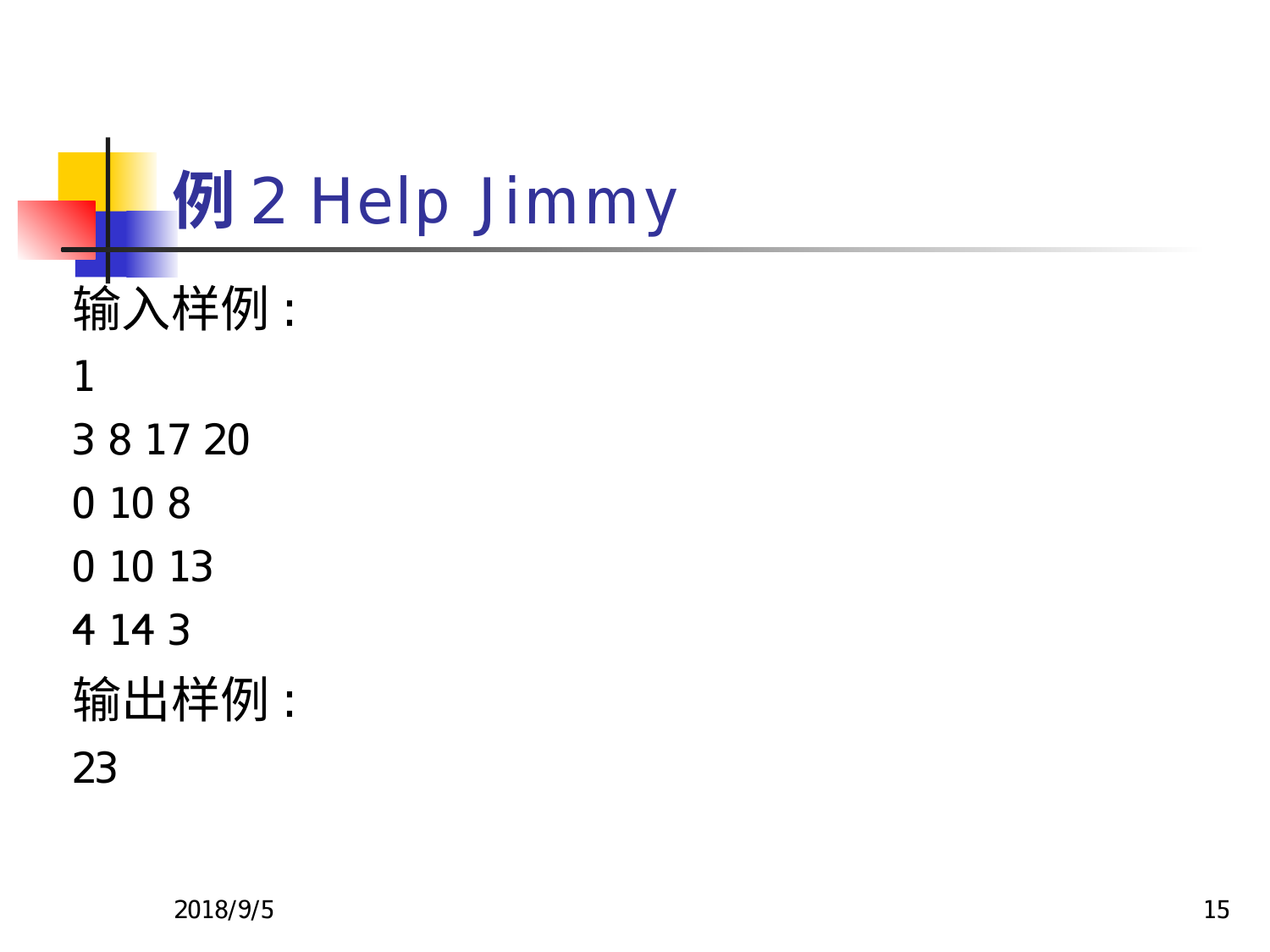

# 例2 Help Jimmy
输入样例:
1
3 8 17 20
0 10 8
0 10 13
4 14 3
输出样例:
23
2018/9/5
15